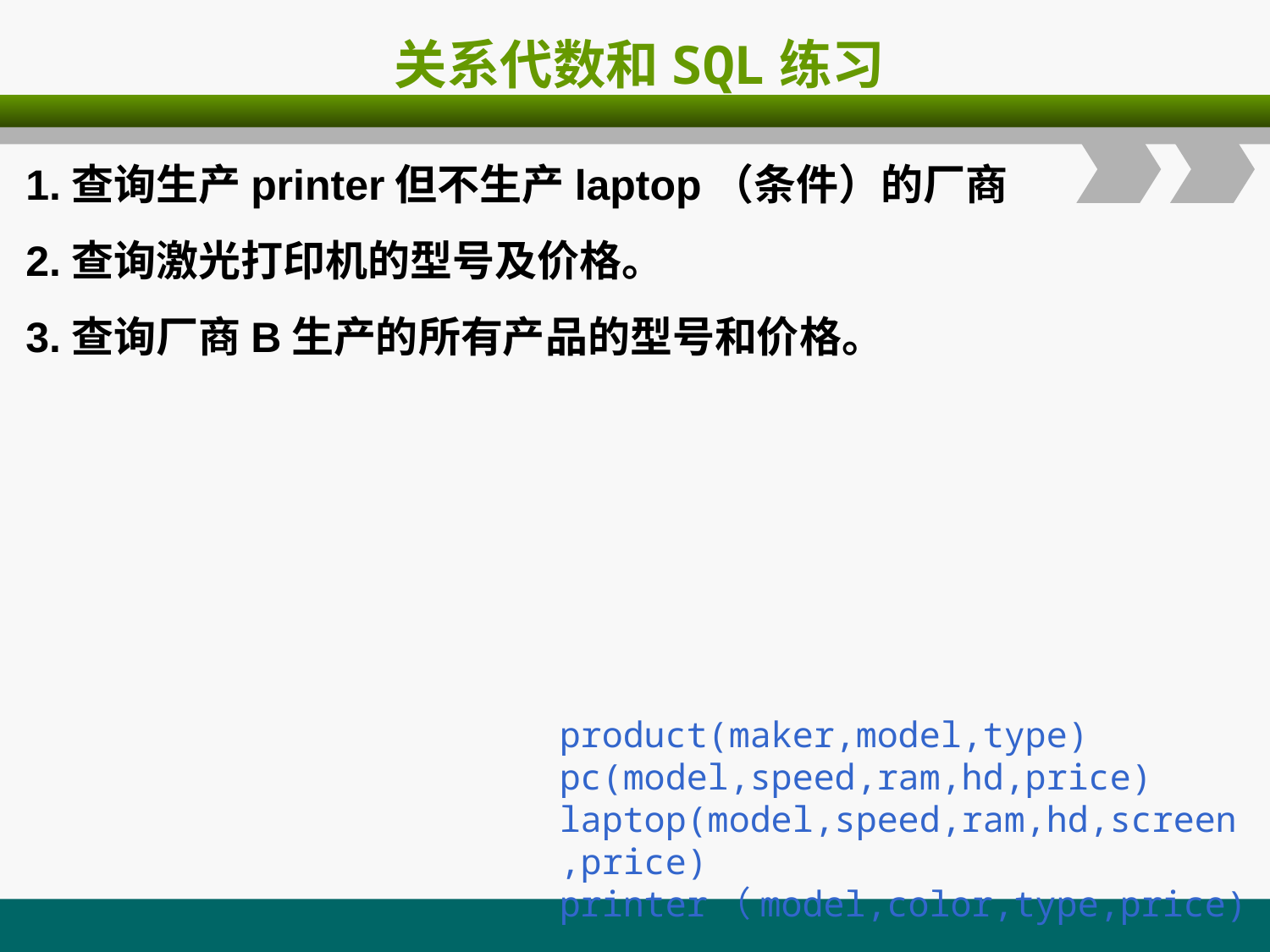

# 关系代数和SQL练习
1.查询生产printer但不生产laptop（条件）的厂商
2.查询激光打印机的型号及价格。
3.查询厂商B生产的所有产品的型号和价格。

product(maker,model,type)
pc(model,speed,ram,hd,price)
laptop(model,speed,ram,hd,screen,price)
printer（model,color,type,price)